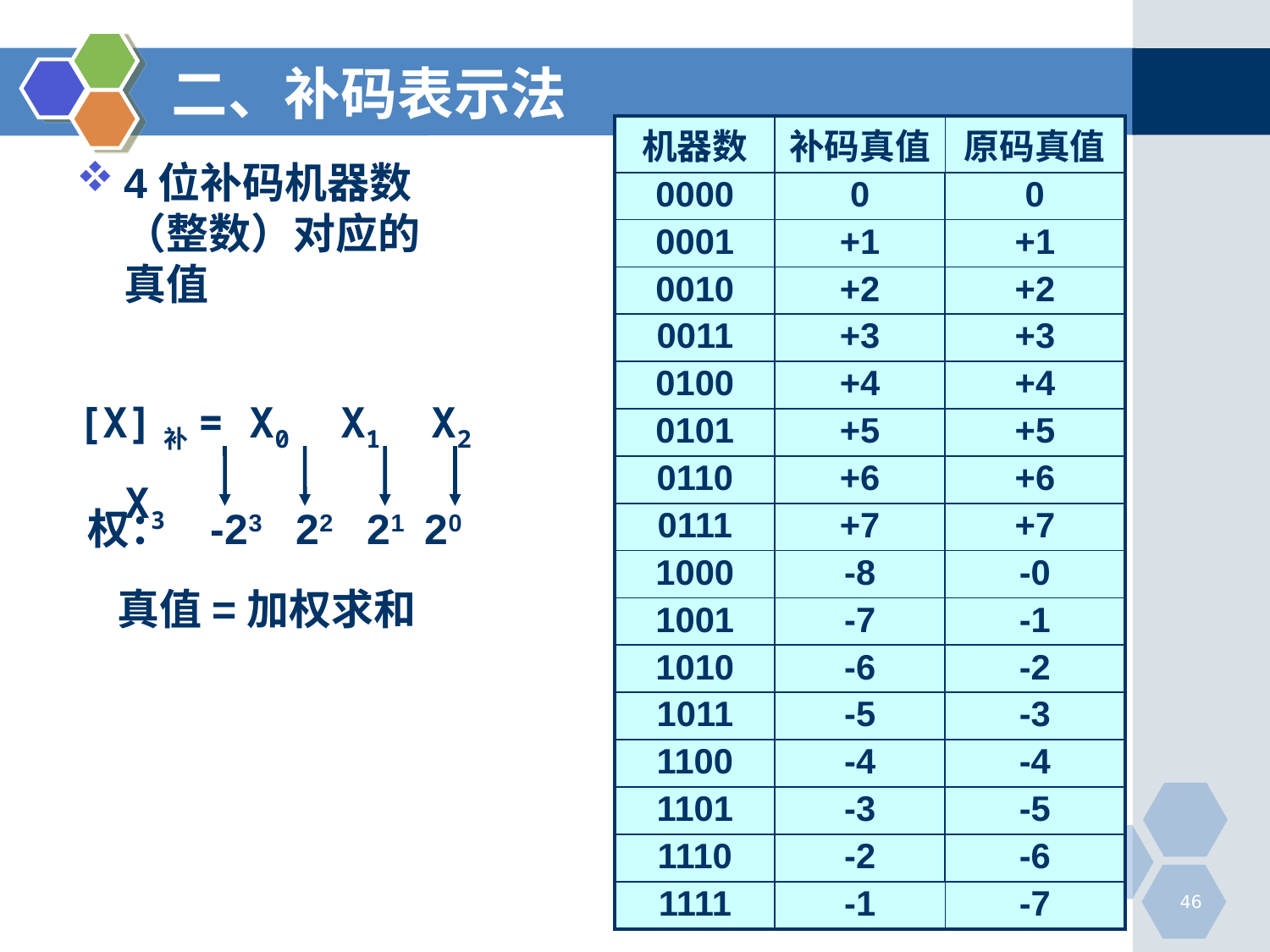

# 二、补码表示法
| 机器数 | 补码真值 | 原码真值 |
| --- | --- | --- |
| 0000 | 0 | 0 |
| 0001 | +1 | +1 |
| 0010 | +2 | +2 |
| 0011 | +3 | +3 |
| 0100 | +4 | +4 |
| 0101 | +5 | +5 |
| 0110 | +6 | +6 |
| 0111 | +7 | +7 |
| 1000 | -8 | -0 |
| 1001 | -7 | -1 |
| 1010 | -6 | -2 |
| 1011 | -5 | -3 |
| 1100 | -4 | -4 |
| 1101 | -3 | -5 |
| 1110 | -2 | -6 |
| 1111 | -1 | -7 |
4位补码机器数（整数）对应的真值
[X]补= X0  X1  X2  X3

权：   -23     22     21   20
真值=加权求和
46